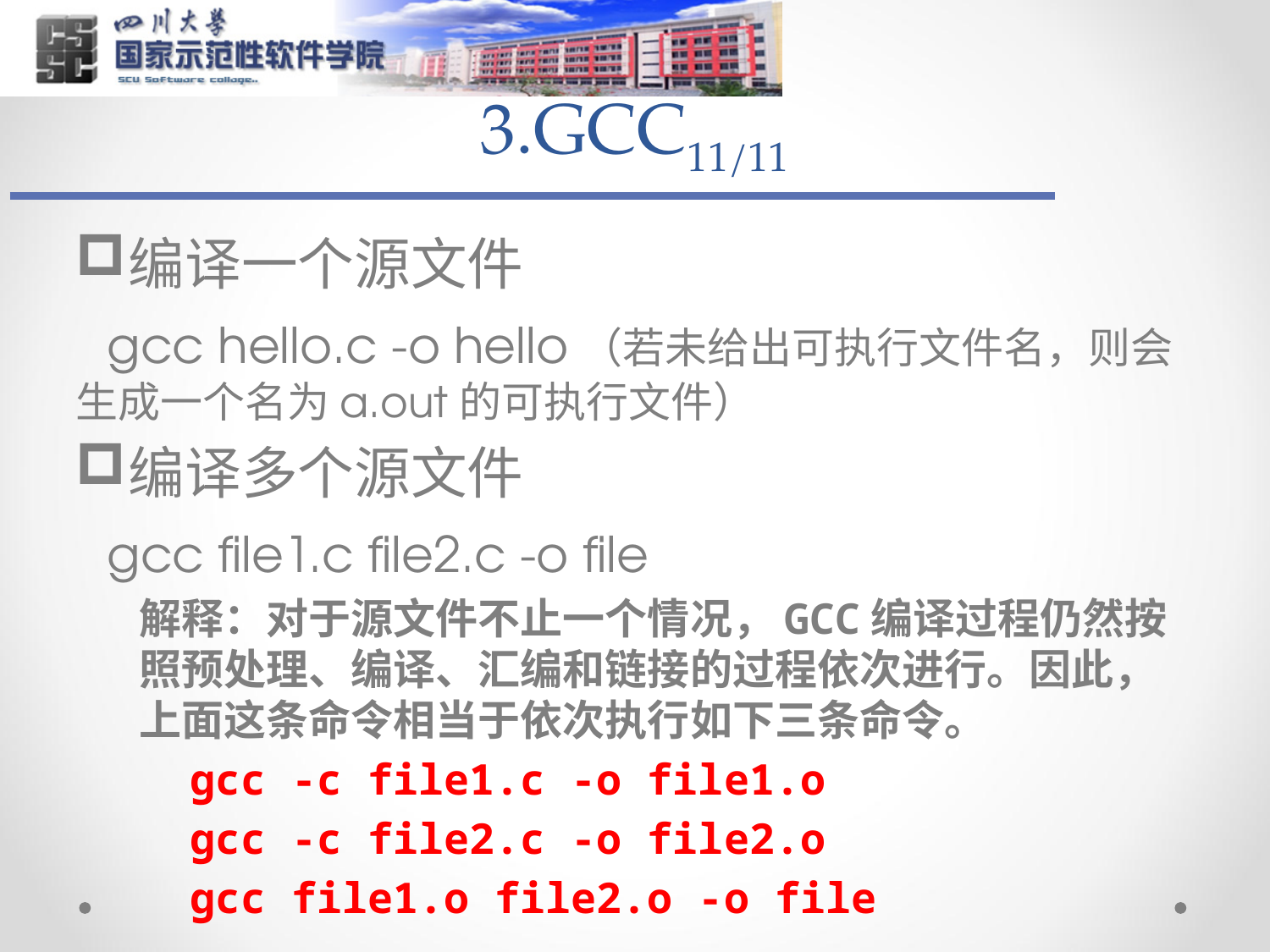

# 3.GCC11/11
编译一个源文件
  gcc hello.c -o hello（若未给出可执行文件名，则会生成一个名为a.out的可执行文件）
编译多个源文件
  gcc file1.c file2.c -o file
解释：对于源文件不止一个情况，GCC编译过程仍然按照预处理、编译、汇编和链接的过程依次进行。因此，上面这条命令相当于依次执行如下三条命令。
  gcc -c file1.c -o file1.o
  gcc -c file2.c -o file2.o
  gcc file1.o file2.o -o file